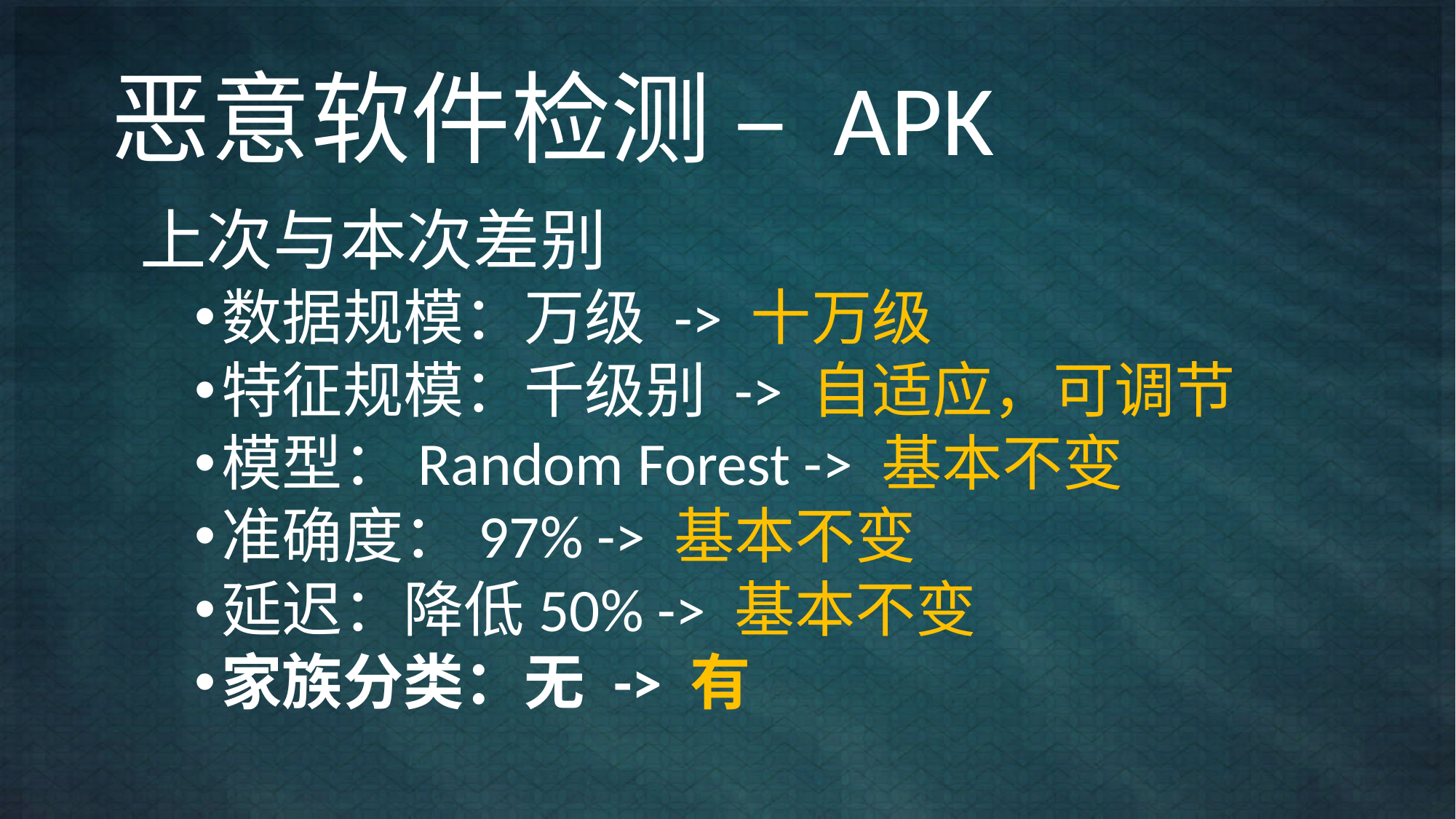

# 恶意软件检测 – APK
上次与本次差别
数据规模：万级 -> 十万级
特征规模：千级别 -> 自适应，可调节
模型：Random Forest -> 基本不变
准确度：97% -> 基本不变
延迟：降低50% -> 基本不变
家族分类：无 -> 有